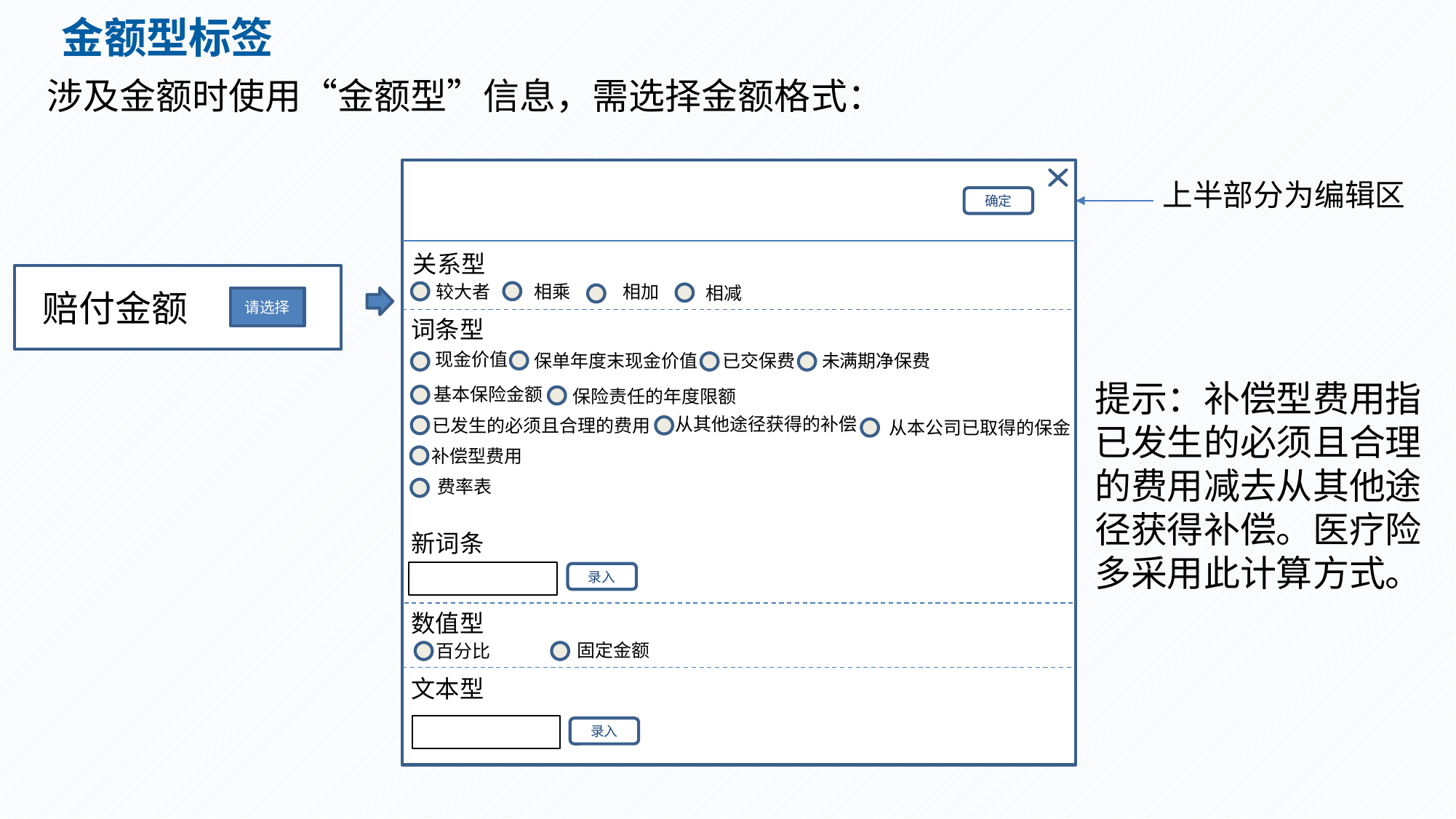

金额型标签
涉及金额时使用“金额型”信息，需选择金额格式：

确定
关系型
较大者
相加
相乘
相减

词条型
现金价值
未满期净保费
已交保费
保单年度末现金价值

基本保险金额
保险责任的年度限额

从其他途径获得的补偿
已发生的必须且合理的费用
从本公司已取得的保金

补偿型费用

新词条

录入
数值型
固定金额
百分比

文本型

录入
上半部分为编辑区

赔付金额
请选择

提示：补偿型费用指已发生的必须且合理的费用减去从其他途径获得补偿。医疗险多采用此计算方式。
费率表